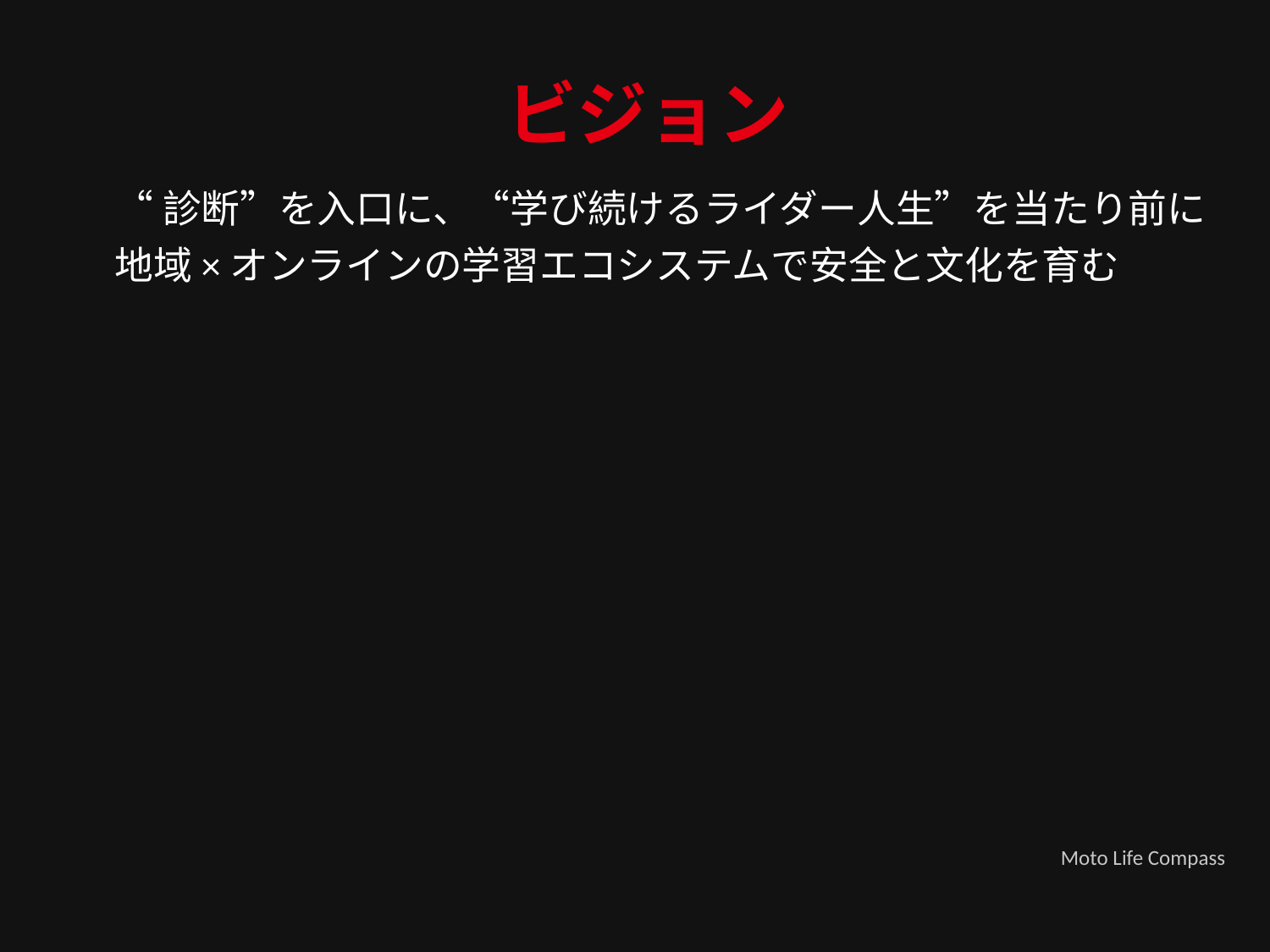

ビジョン
“診断”を入口に、“学び続けるライダー人生”を当たり前に
地域×オンラインの学習エコシステムで安全と文化を育む
Moto Life Compass